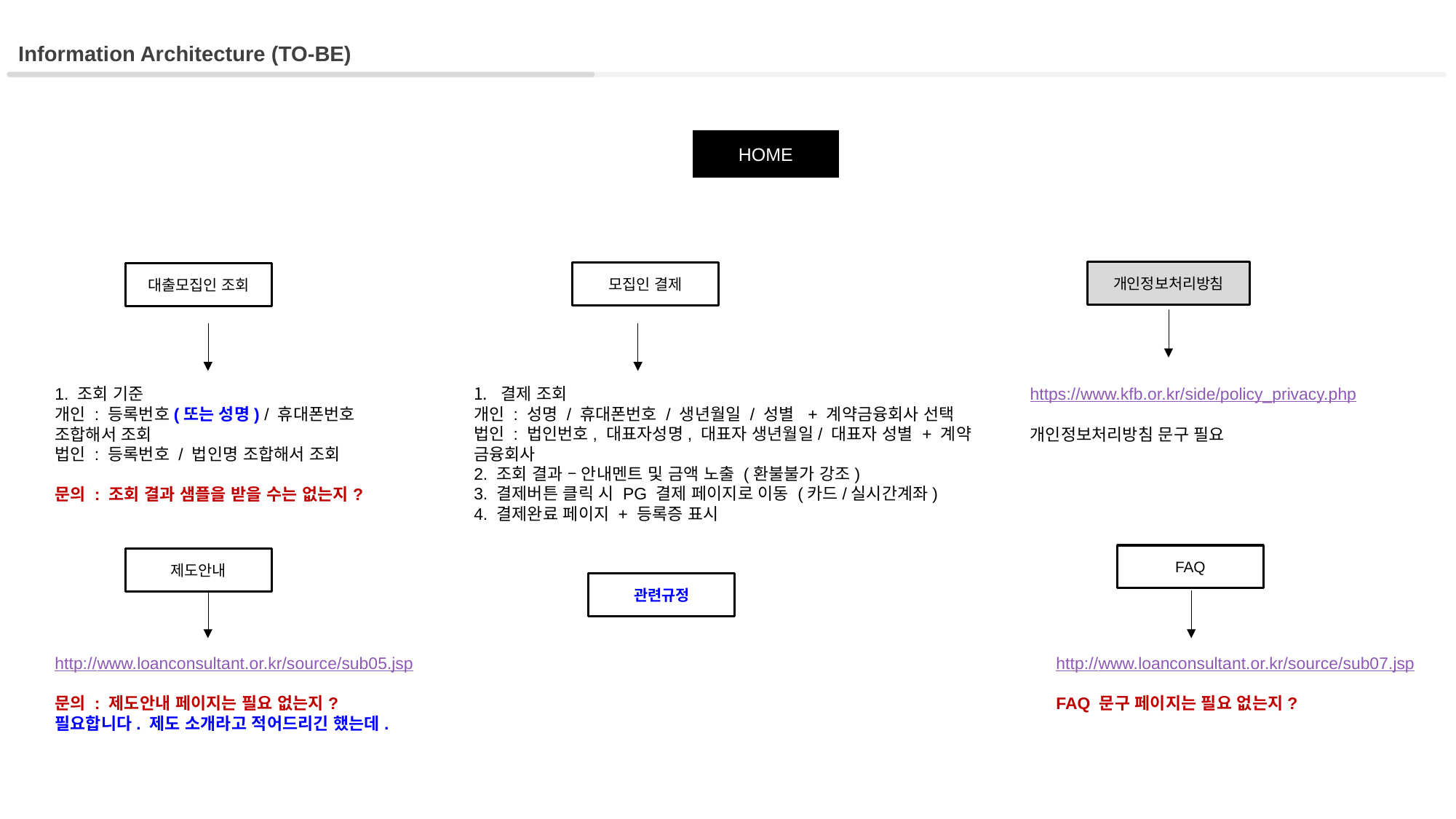

Information Architecture (TO-BE)

HOME
개인정보처리방침
모집인 결제
대출모집인 조회
결제 조회
개인 : 성명 / 휴대폰번호 / 생년월일 / 성별  + 계약금융회사 선택
법인 : 법인번호, 대표자성명, 대표자 생년월일/ 대표자 성별 + 계약 금융회사
2. 조회 결과 – 안내멘트 및 금액 노출 (환불불가 강조)
3. 결제버튼 클릭 시 PG 결제 페이지로 이동 (카드/실시간계좌)
4. 결제완료 페이지 + 등록증 표시
1. 조회 기준
개인 : 등록번호(또는 성명) / 휴대폰번호 조합해서 조회
법인 : 등록번호 / 법인명 조합해서 조회

문의 : 조회 결과 샘플을 받을 수는 없는지?
https://www.kfb.or.kr/side/policy_privacy.php

개인정보처리방침 문구 필요
FAQ
제도안내
관련규정
http://www.loanconsultant.or.kr/source/sub05.jsp

문의 : 제도안내 페이지는 필요 없는지?
필요합니다. 제도 소개라고 적어드리긴 했는데.
http://www.loanconsultant.or.kr/source/sub07.jsp

FAQ 문구 페이지는 필요 없는지?